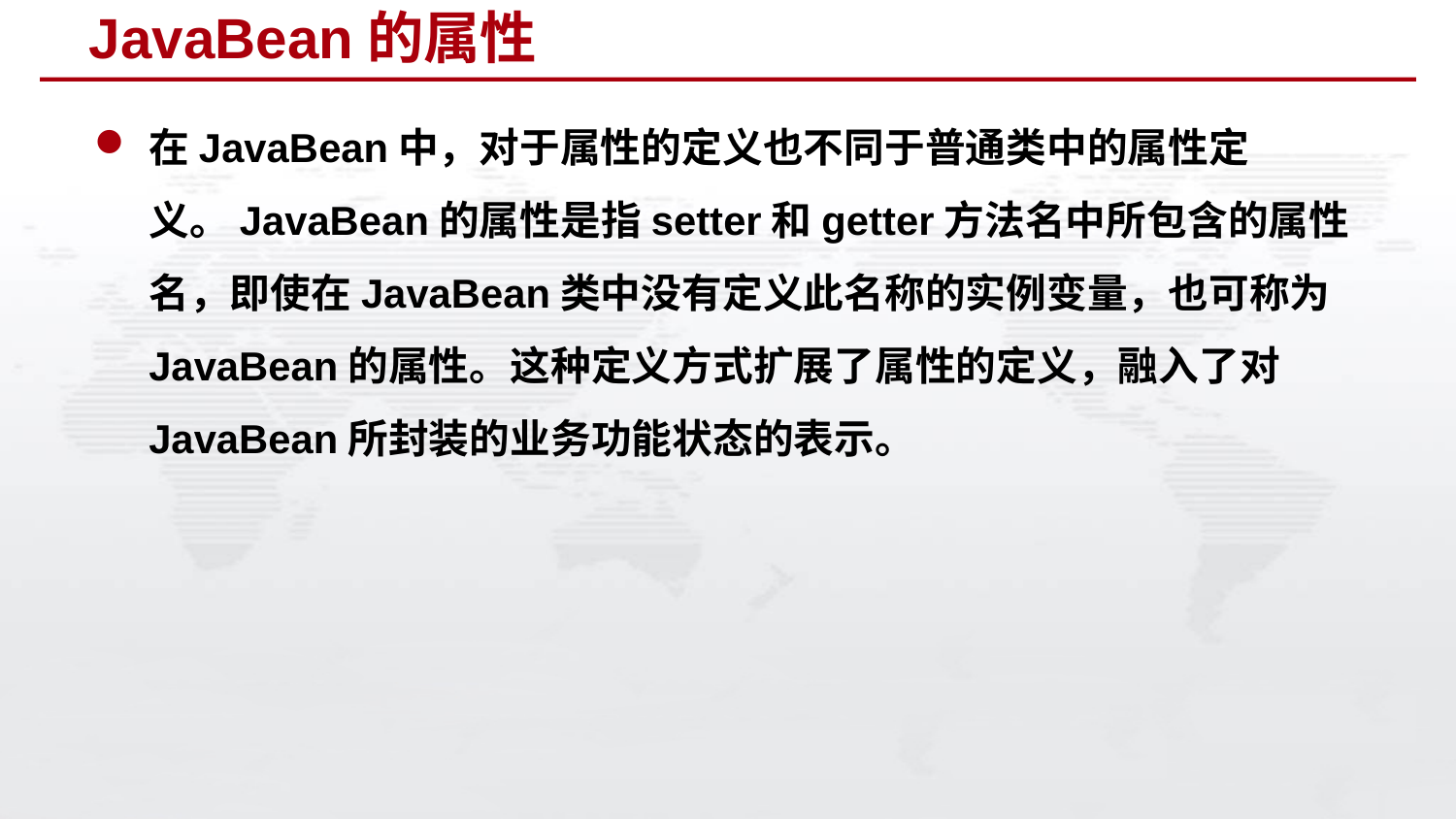

# JavaBean的属性
在JavaBean中，对于属性的定义也不同于普通类中的属性定义。JavaBean的属性是指setter和getter方法名中所包含的属性名，即使在JavaBean类中没有定义此名称的实例变量，也可称为JavaBean的属性。这种定义方式扩展了属性的定义，融入了对JavaBean所封装的业务功能状态的表示。